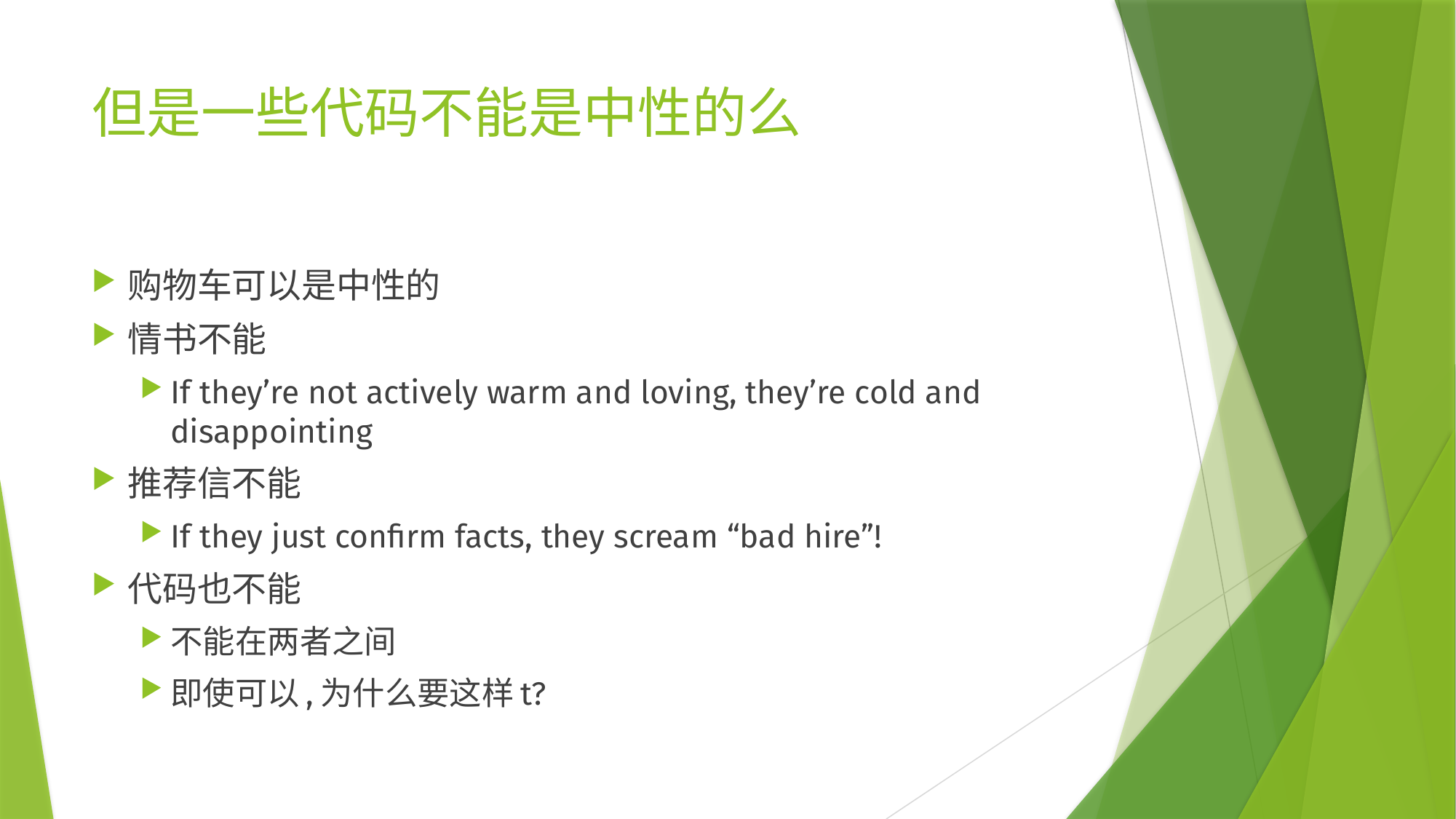

# 但是一些代码不能是中性的么
购物车可以是中性的
情书不能
If they’re not actively warm and loving, they’re cold and disappointing
推荐信不能
If they just confirm facts, they scream “bad hire”!
代码也不能
不能在两者之间
即使可以,为什么要这样t?